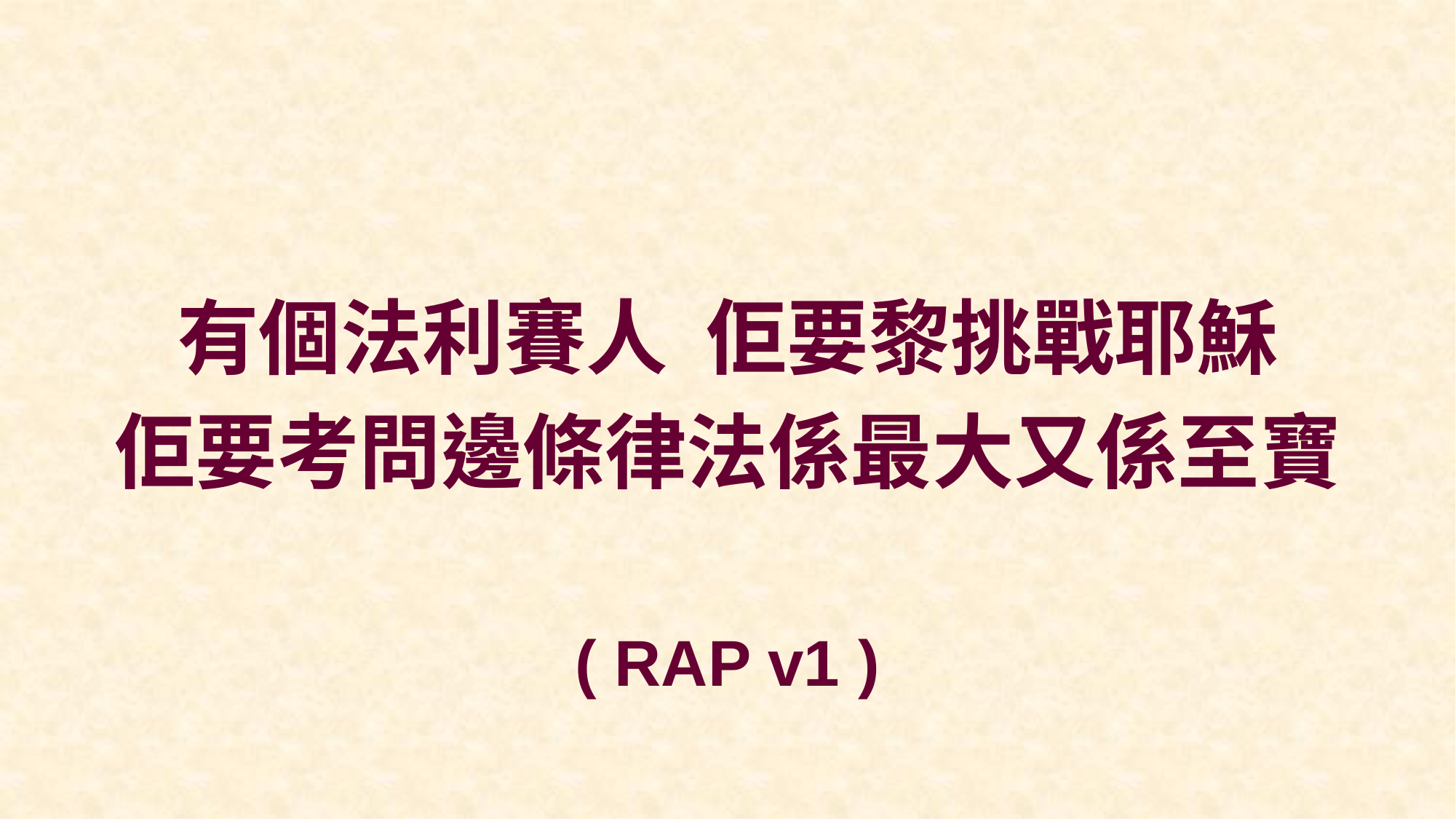

有個法利賽人​  佢要黎挑戰耶穌
佢要考問邊條律法係最大又係至寶
( RAP v1 )